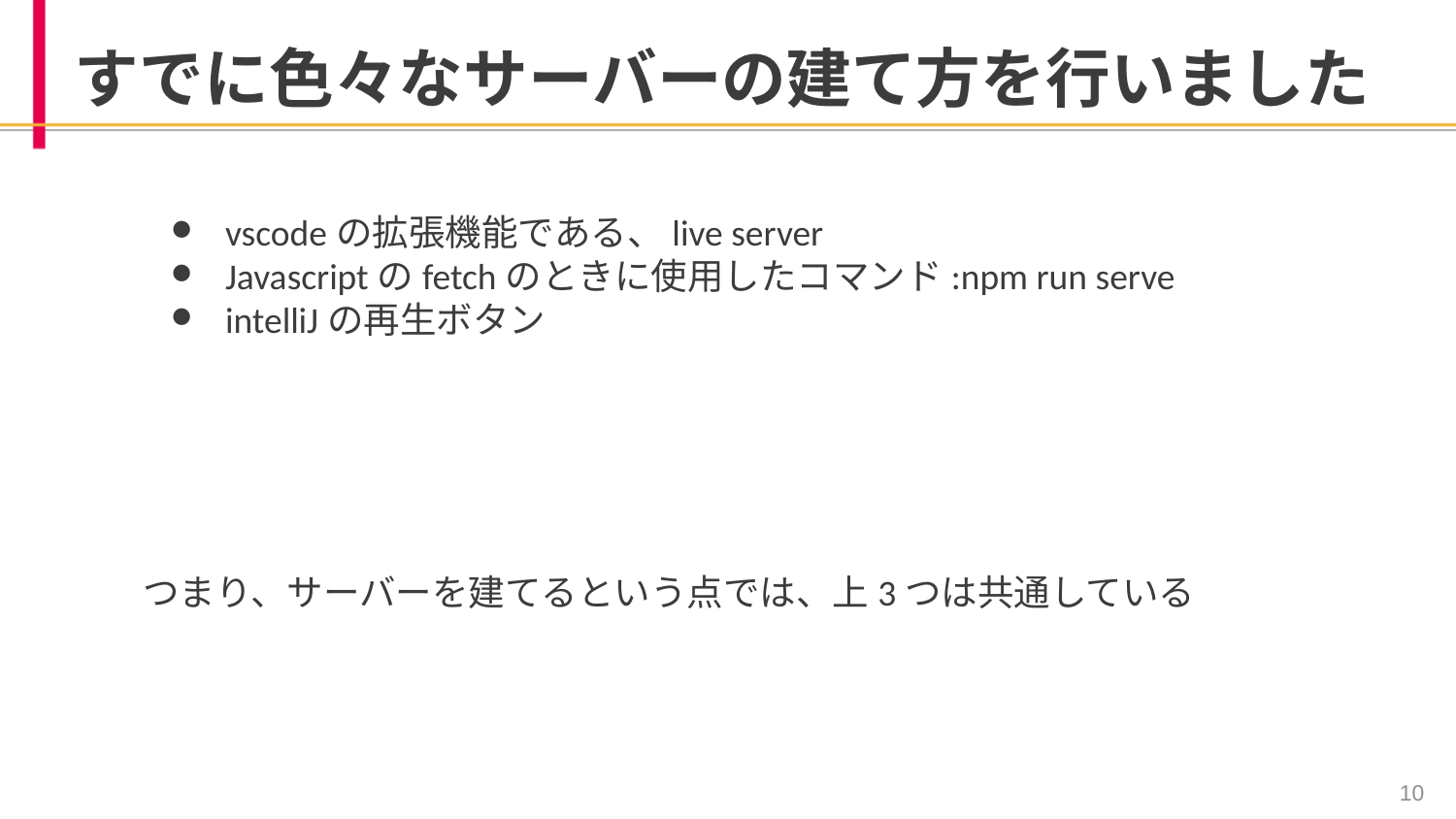

# すでに色々なサーバーの建て方を行いました
vscodeの拡張機能である、live server
Javascriptのfetchのときに使用したコマンド:npm run serve
intelliJの再生ボタン

つまり、サーバーを建てるという点では、上3つは共通している
10